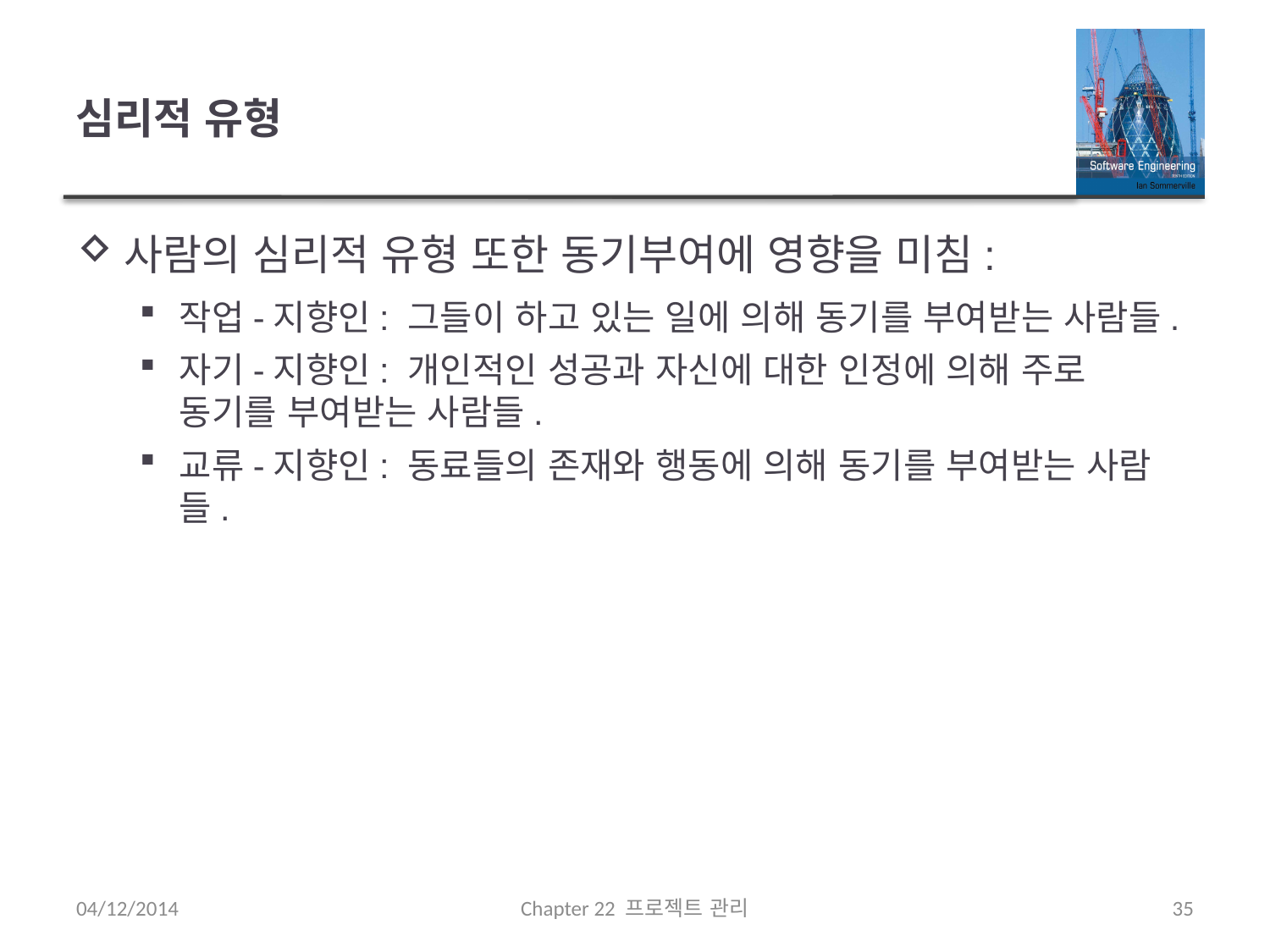

# 심리적 유형
사람의 심리적 유형 또한 동기부여에 영향을 미침:
작업-지향인: 그들이 하고 있는 일에 의해 동기를 부여받는 사람들.
자기-지향인: 개인적인 성공과 자신에 대한 인정에 의해 주로 동기를 부여받는 사람들.
교류-지향인: 동료들의 존재와 행동에 의해 동기를 부여받는 사람들.
04/12/2014
Chapter 22 프로젝트 관리
35